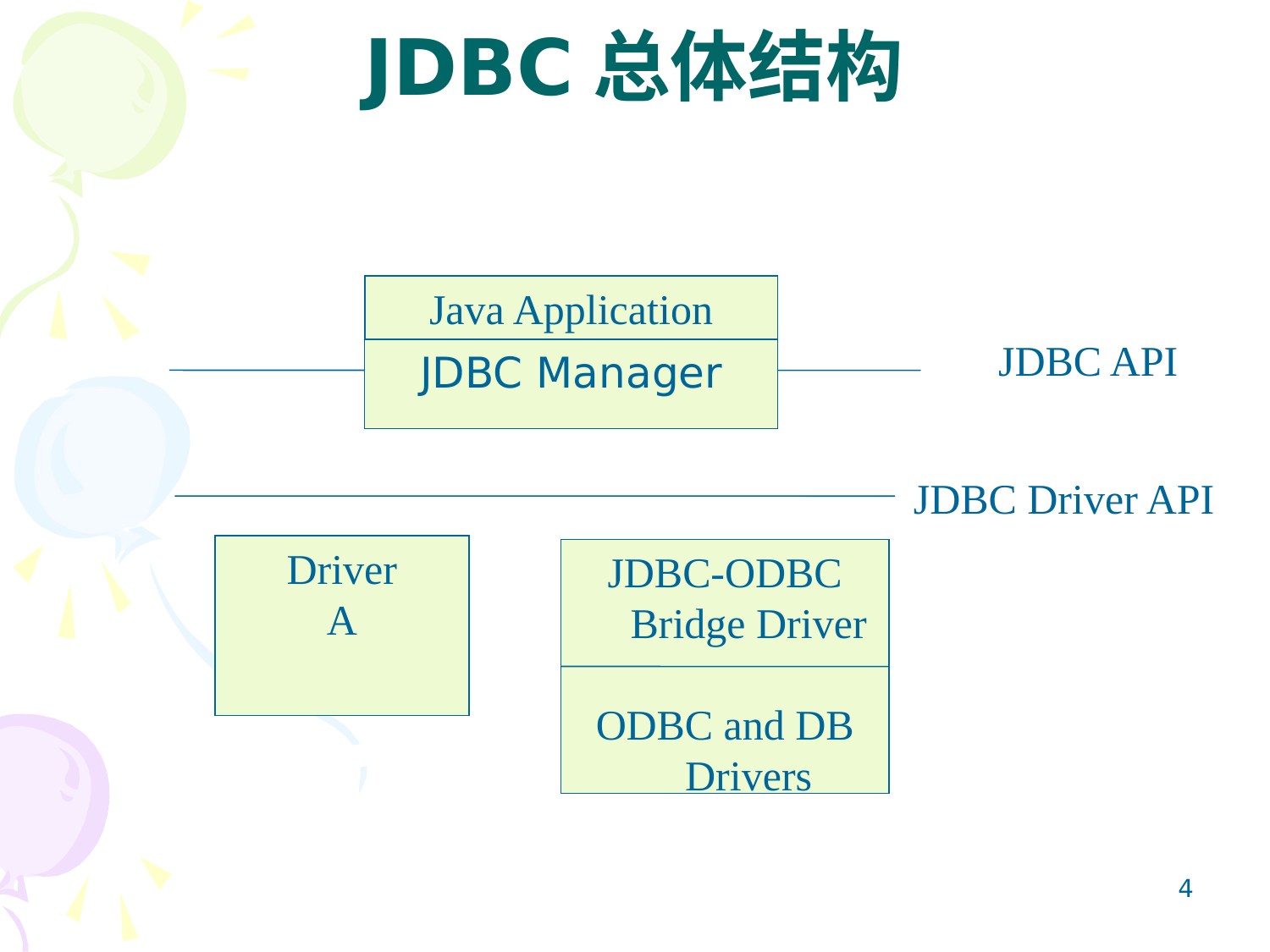

# JDBC总体结构
Java Application
JDBC API
JDBC Manager

JDBC Driver API

Driver
A
JDBC-ODBC Bridge Driver

ODBC and DB Drivers

4